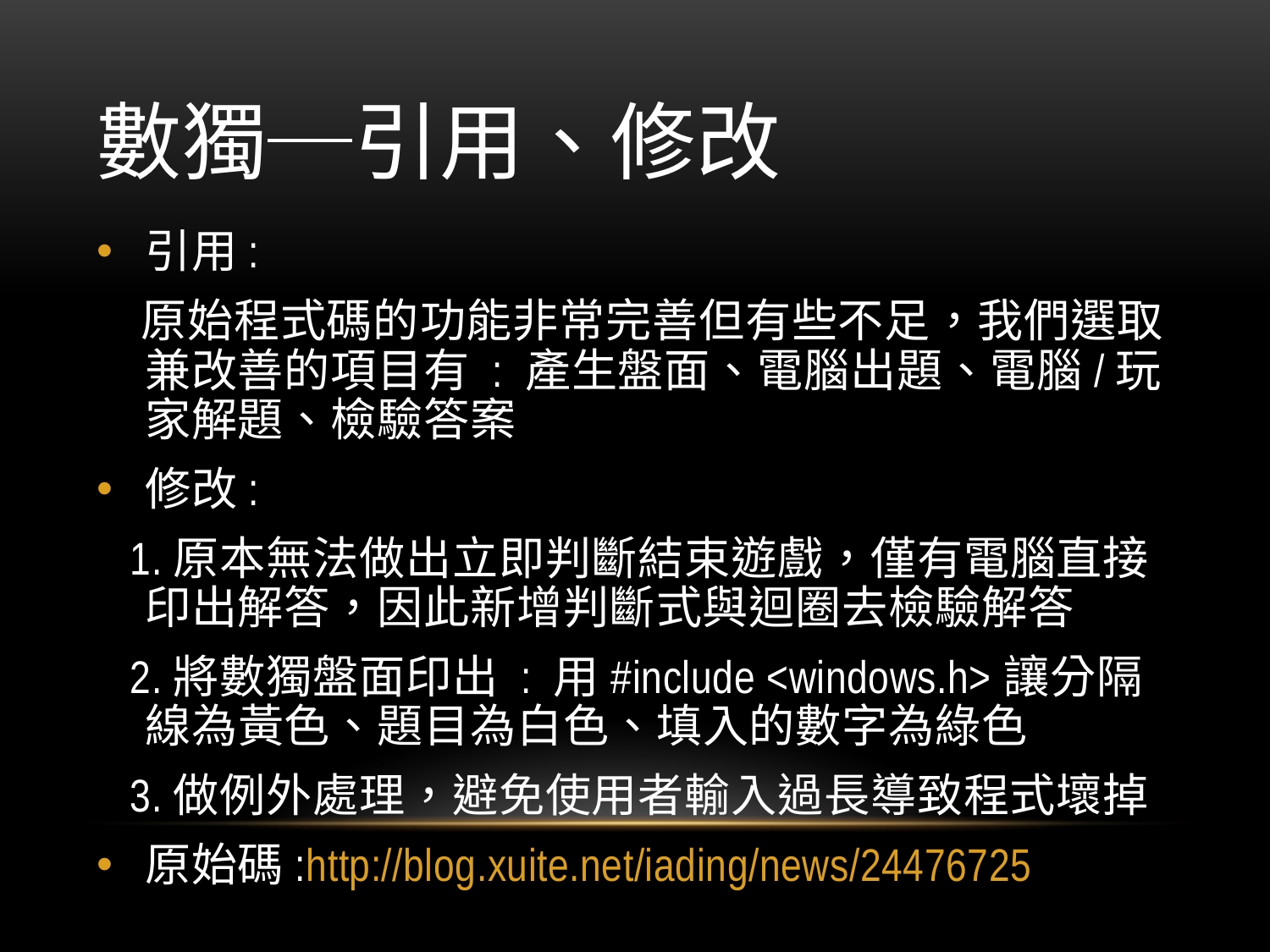

# 數獨─引用、修改
引用:
   原始程式碼的功能非常完善但有些不足，我們選取兼改善的項目有 : 產生盤面、電腦出題、電腦/玩家解題、檢驗答案
修改:
   1.原本無法做出立即判斷結束遊戲，僅有電腦直接印出解答，因此新增判斷式與迴圈去檢驗解答
   2.將數獨盤面印出 : 用#include <windows.h>讓分隔線為黃色、題目為白色、填入的數字為綠色
   3.做例外處理，避免使用者輸入過長導致程式壞掉
原始碼:http://blog.xuite.net/iading/news/24476725